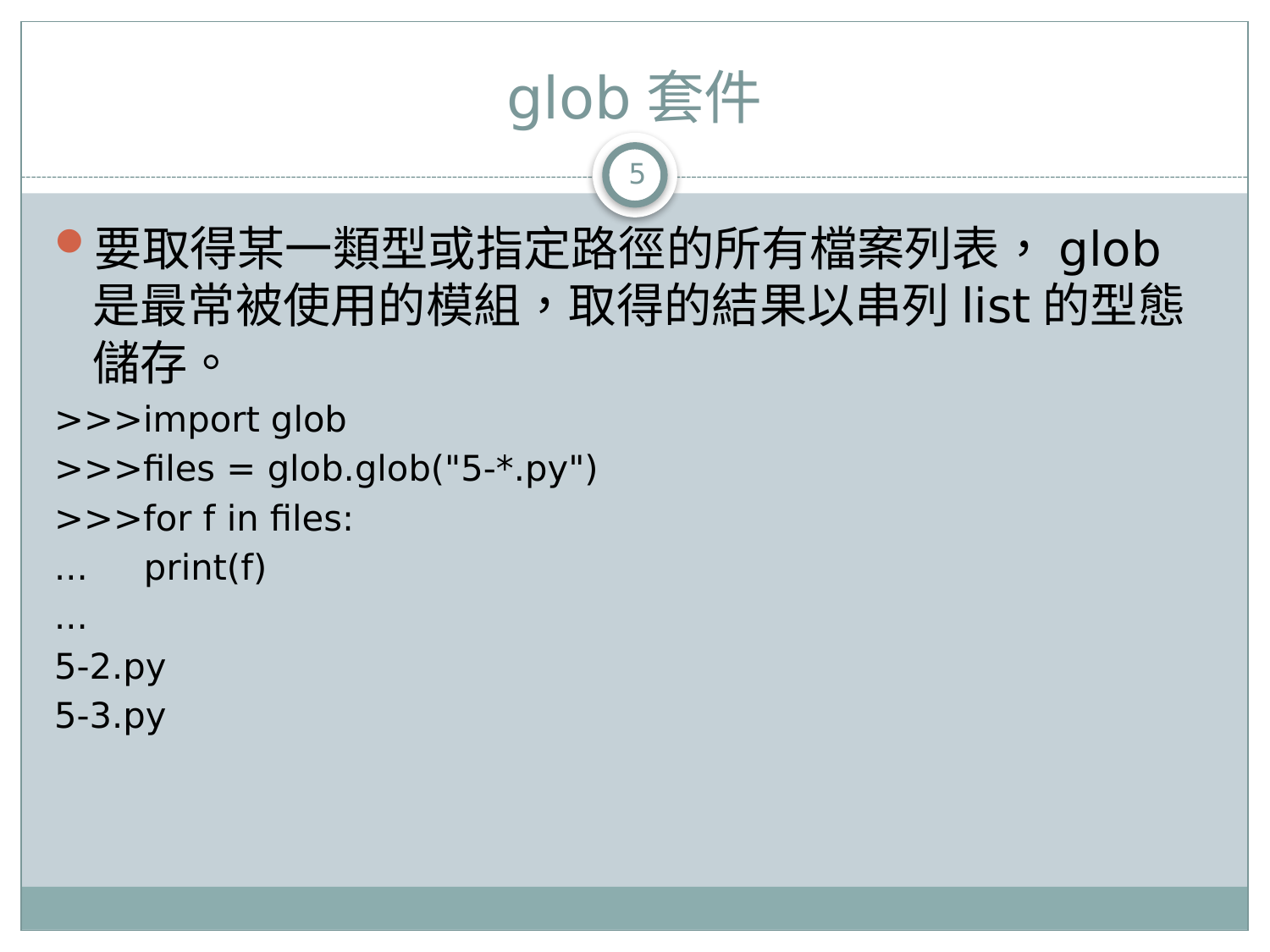

# glob套件
5
要取得某一類型或指定路徑的所有檔案列表，glob是最常被使用的模組，取得的結果以串列list的型態儲存。
>>>import glob
>>>files = glob.glob("5-*.py")
>>>for f in files:
...     print(f)
...
5-2.py
5-3.py